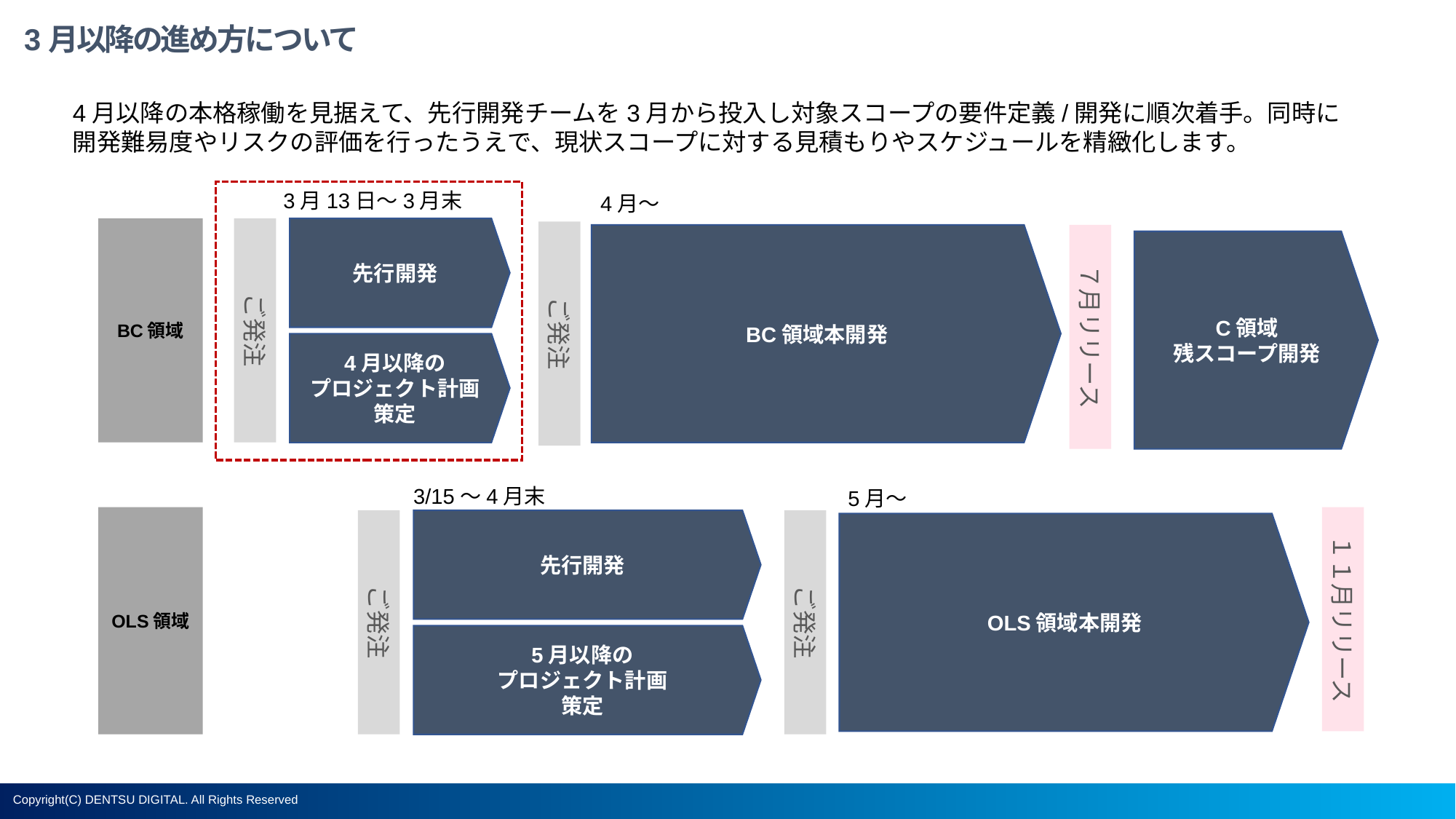

3月以降の進め方について
4月以降の本格稼働を見据えて、先行開発チームを3月から投入し対象スコープの要件定義/開発に順次着手。同時に
開発難易度やリスクの評価を行ったうえで、現状スコープに対する見積もりやスケジュールを精緻化します。

3月13日～3月末
4月～
BC領域
ご発注
先行開発
ご発注
BC領域本開発
７月リリース
C領域
残スコープ開発
4月以降の
プロジェクト計画
策定
3/15～4月末
5月～
OLS領域
１１月リリース
ご発注
先行開発
ご発注
OLS領域本開発
5月以降の
プロジェクト計画
策定